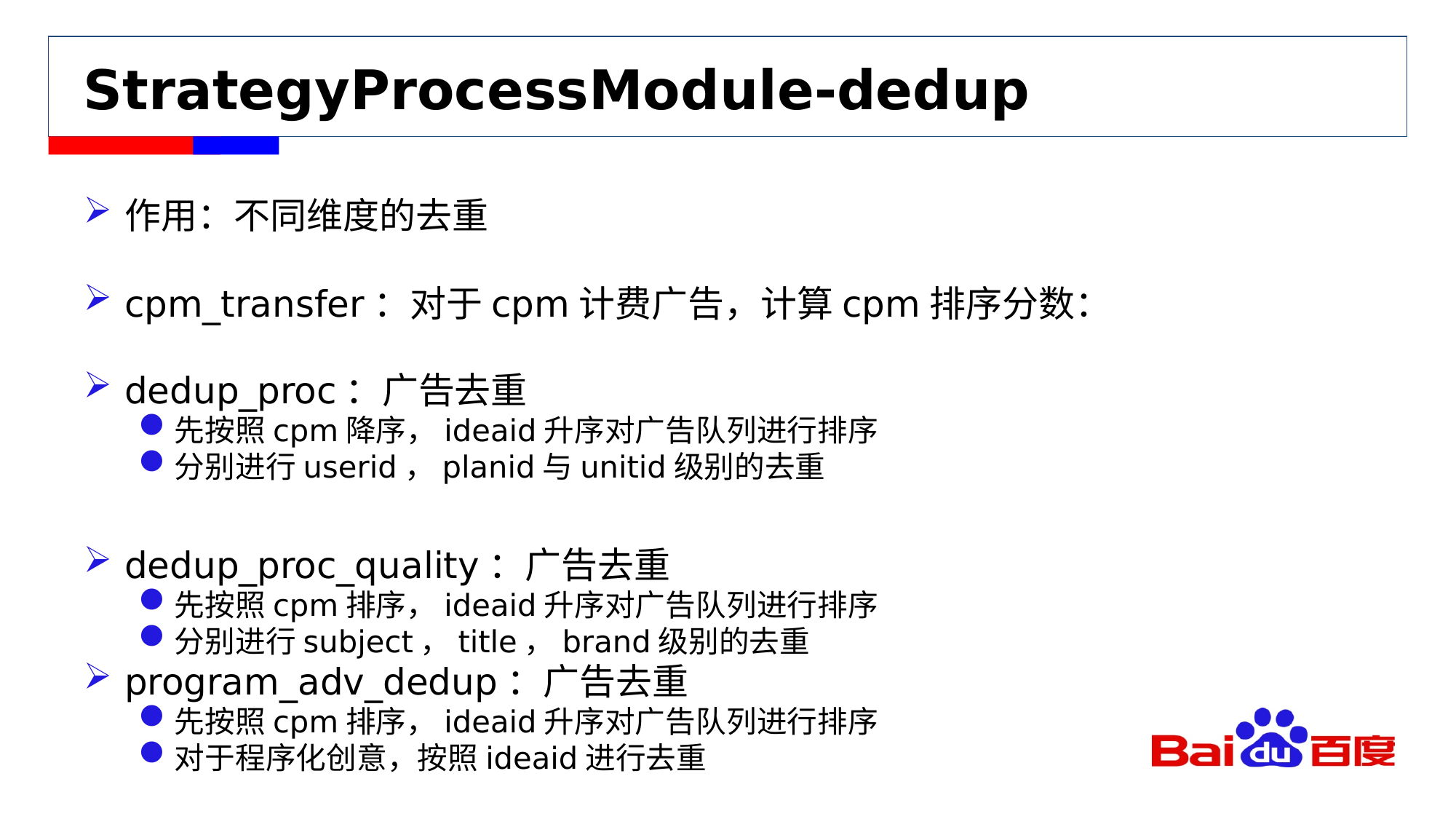

# StrategyProcessModule-dedup
作用：不同维度的去重

cpm_transfer：对于cpm计费广告，计算cpm排序分数：

dedup_proc：广告去重
先按照cpm降序，ideaid升序对广告队列进行排序
分别进行userid，planid与unitid级别的去重

dedup_proc_quality：广告去重
先按照cpm排序，ideaid升序对广告队列进行排序
分别进行subject，title，brand级别的去重
program_adv_dedup：广告去重
先按照cpm排序，ideaid升序对广告队列进行排序
对于程序化创意，按照ideaid进行去重